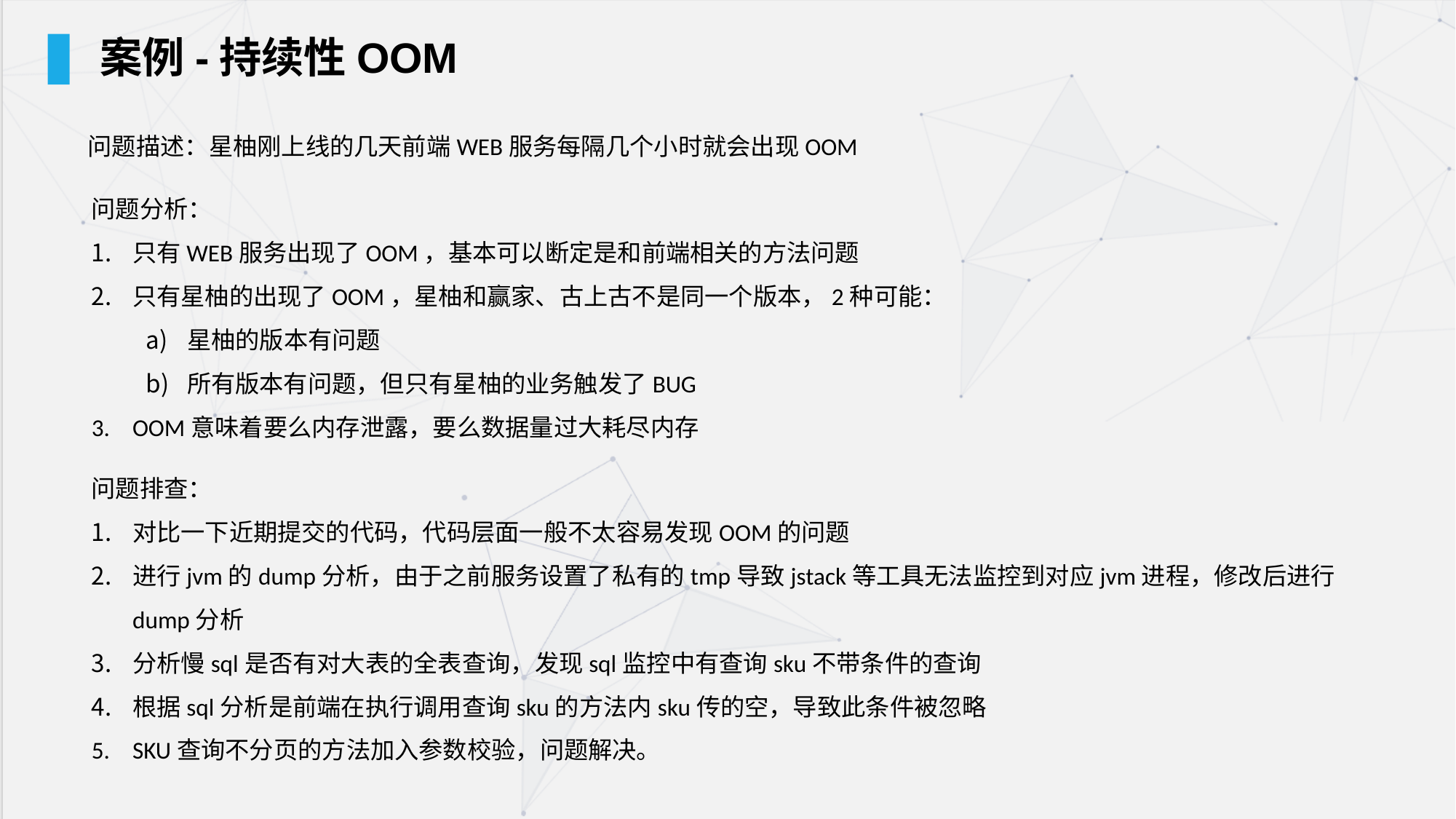

案例-持续性OOM

问题描述：星柚刚上线的几天前端WEB服务每隔几个小时就会出现OOM
问题分析：
只有WEB服务出现了OOM，基本可以断定是和前端相关的方法问题
只有星柚的出现了OOM，星柚和赢家、古上古不是同一个版本，2种可能：
星柚的版本有问题
所有版本有问题，但只有星柚的业务触发了BUG
OOM意味着要么内存泄露，要么数据量过大耗尽内存
问题排查：
对比一下近期提交的代码，代码层面一般不太容易发现OOM的问题
进行jvm的dump分析，由于之前服务设置了私有的tmp导致jstack等工具无法监控到对应jvm进程，修改后进行dump分析
分析慢sql是否有对大表的全表查询，发现sql监控中有查询sku不带条件的查询
根据sql分析是前端在执行调用查询sku的方法内sku传的空，导致此条件被忽略
SKU查询不分页的方法加入参数校验，问题解决。